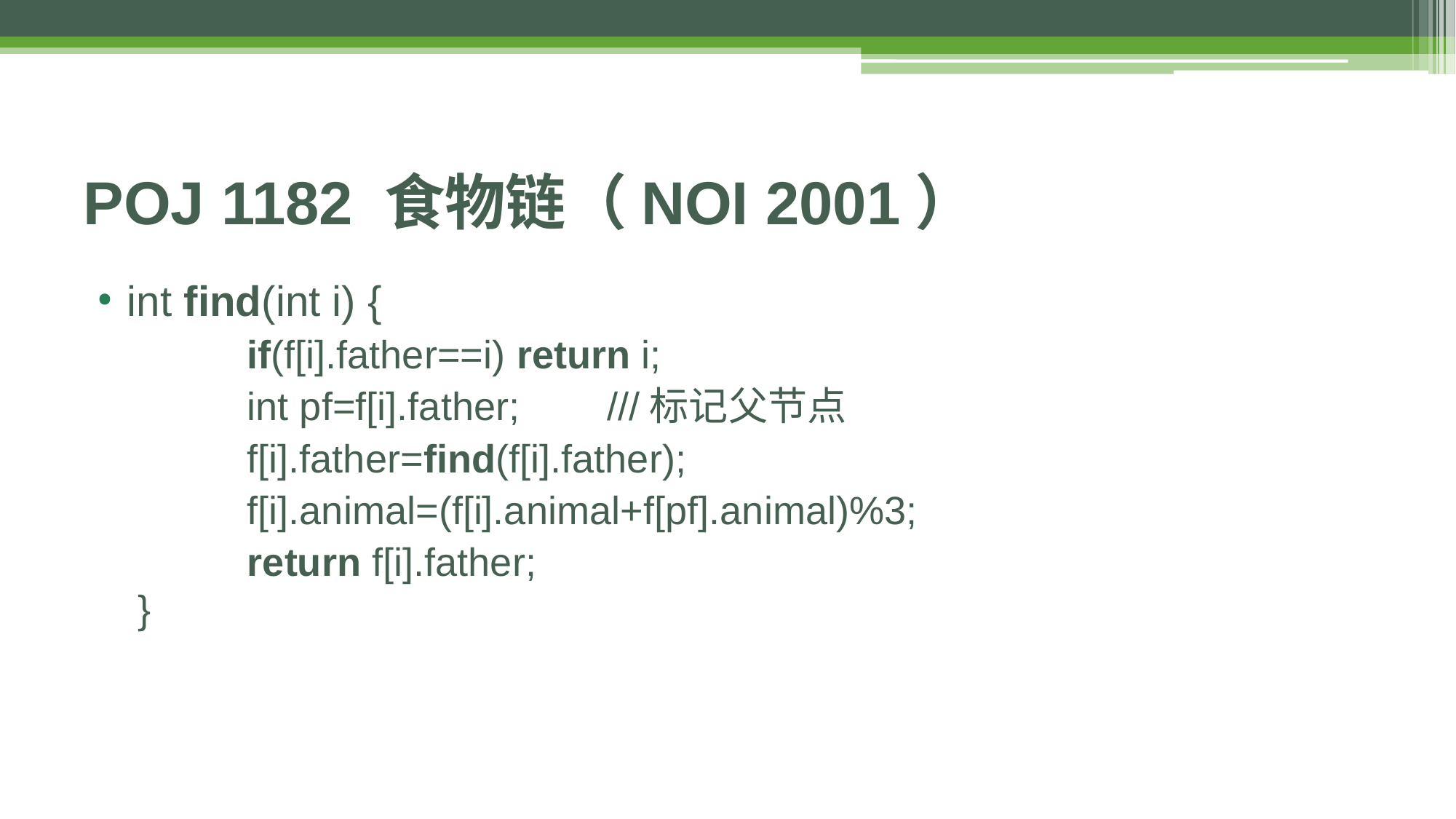

# POJ 1182 食物链（NOI 2001）
int find(int i) {
	if(f[i].father==i) return i;
	int pf=f[i].father;        ///标记父节点
	f[i].father=find(f[i].father);
	f[i].animal=(f[i].animal+f[pf].animal)%3;
	return f[i].father;
}